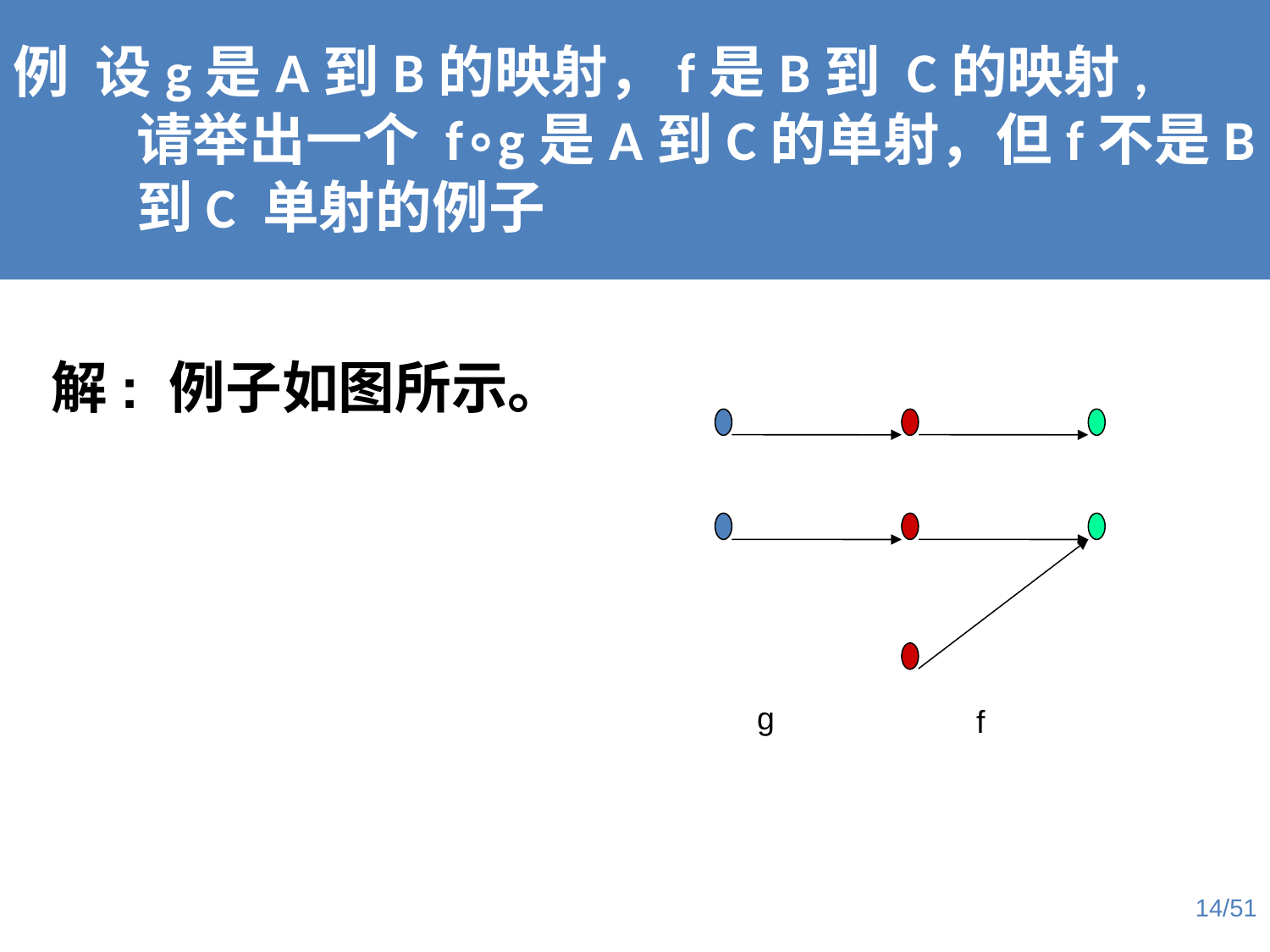

例  设g是A到B的映射，f是B到 C的映射,
请举出一个 f∘g是A到C的单射，但f不是B到C 单射的例子
解: 例子如图所示。

g
f
14/51